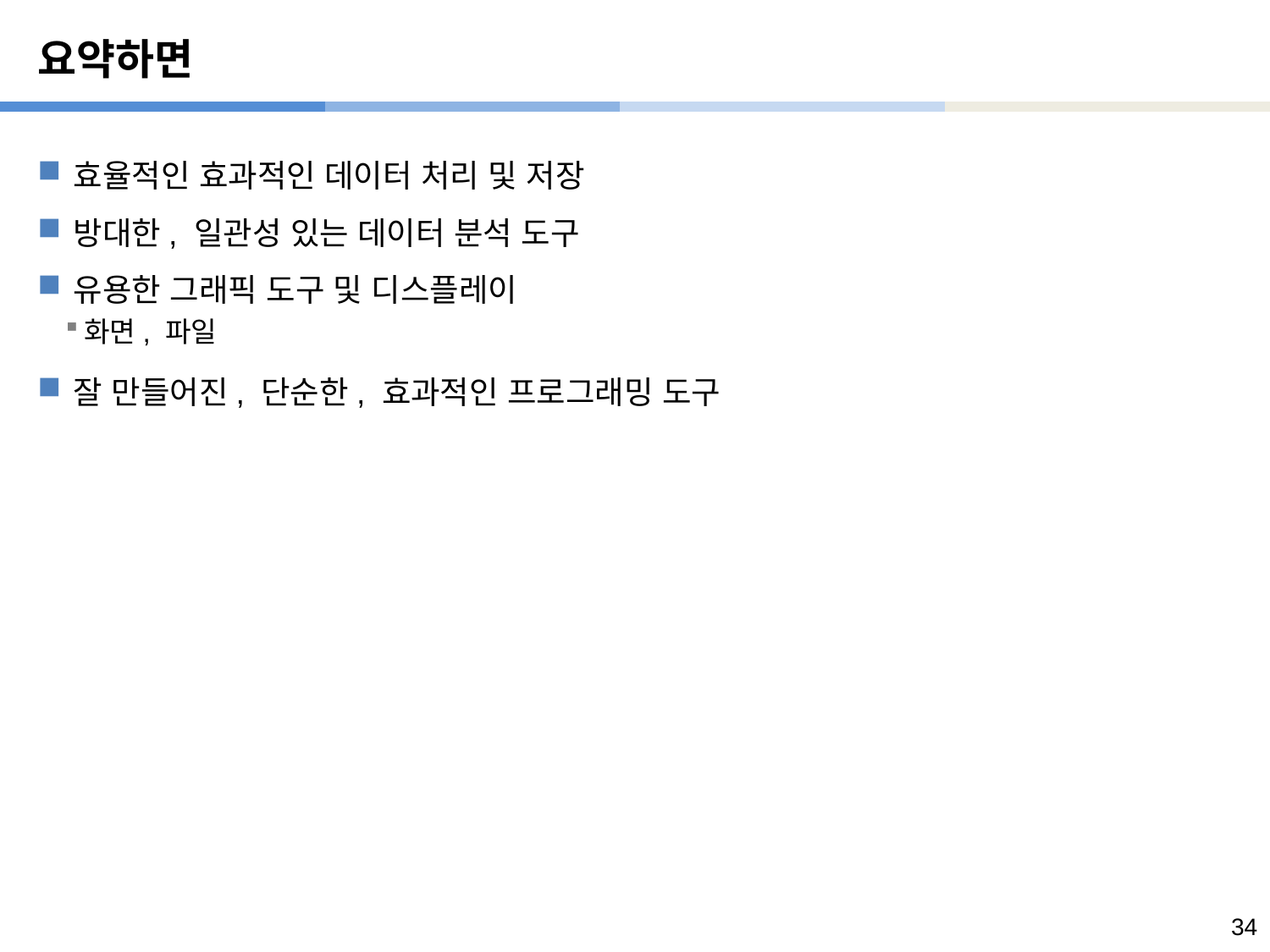

# 요약하면
효율적인 효과적인 데이터 처리 및 저장
방대한, 일관성 있는 데이터 분석 도구
유용한 그래픽 도구 및 디스플레이
화면, 파일
잘 만들어진, 단순한, 효과적인 프로그래밍 도구